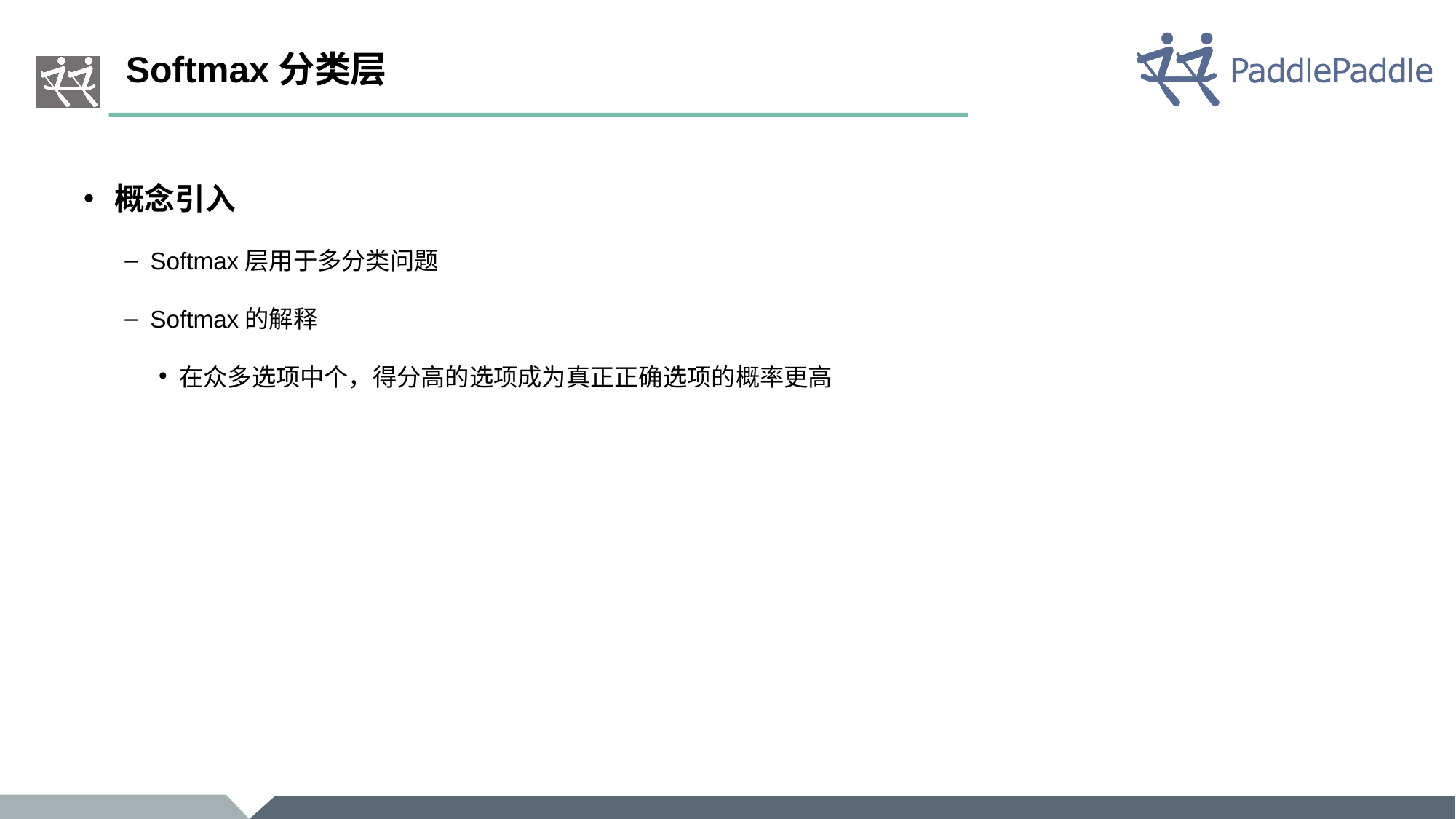

# Softmax分类层
概念引入
Softmax层用于多分类问题
Softmax的解释
在众多选项中个，得分高的选项成为真正正确选项的概率更高